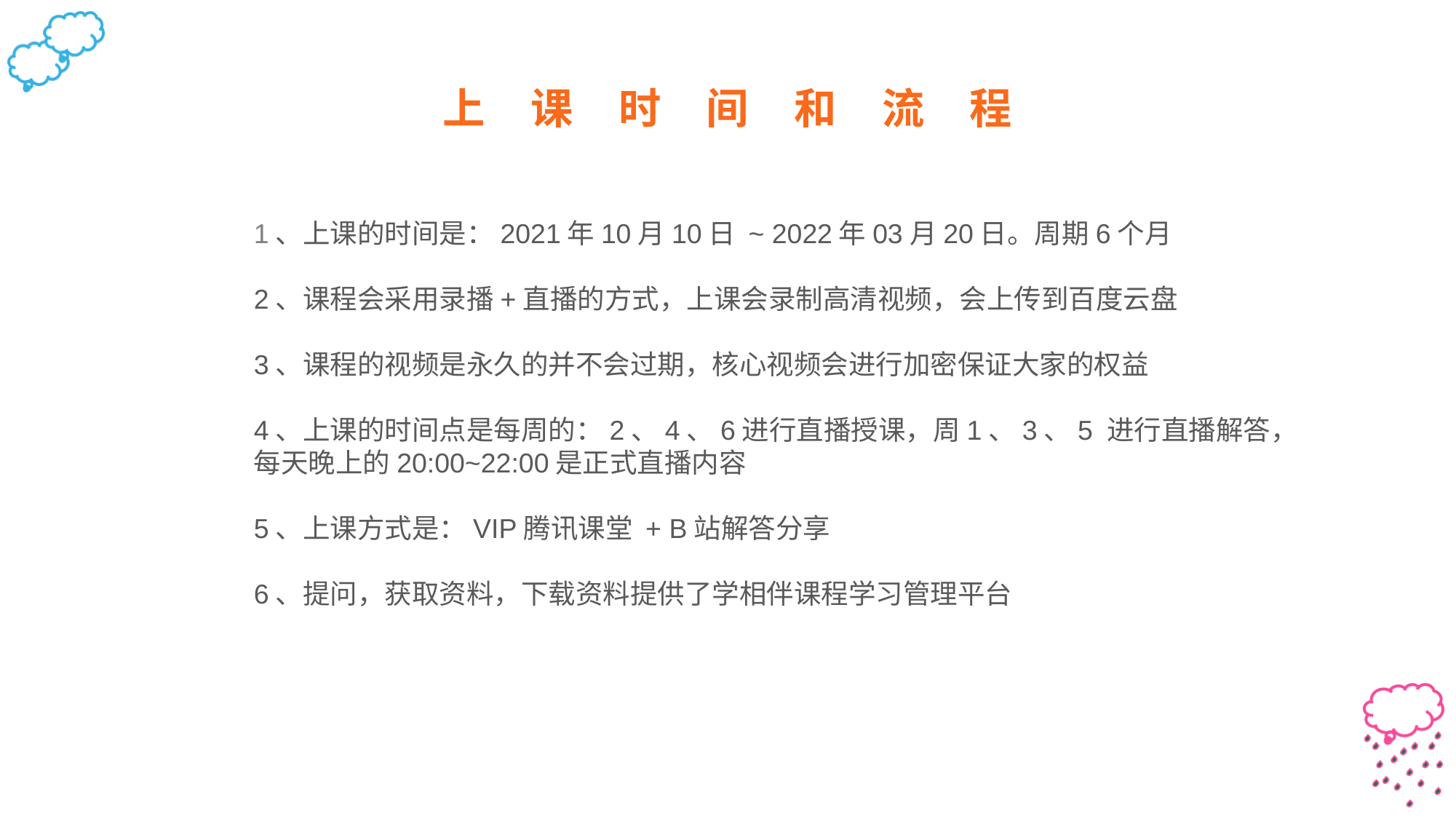

上课时间和流程
1、上课的时间是：2021年10月10日 ~ 2022年03月20日。周期6个月

2、课程会采用录播+直播的方式，上课会录制高清视频，会上传到百度云盘

3、课程的视频是永久的并不会过期，核心视频会进行加密保证大家的权益

4、上课的时间点是每周的：2、4、6进行直播授课，周1、3、5 进行直播解答，每天晚上的20:00~22:00是正式直播内容

5、上课方式是：VIP腾讯课堂 + B站解答分享

6、提问，获取资料，下载资料提供了学相伴课程学习管理平台